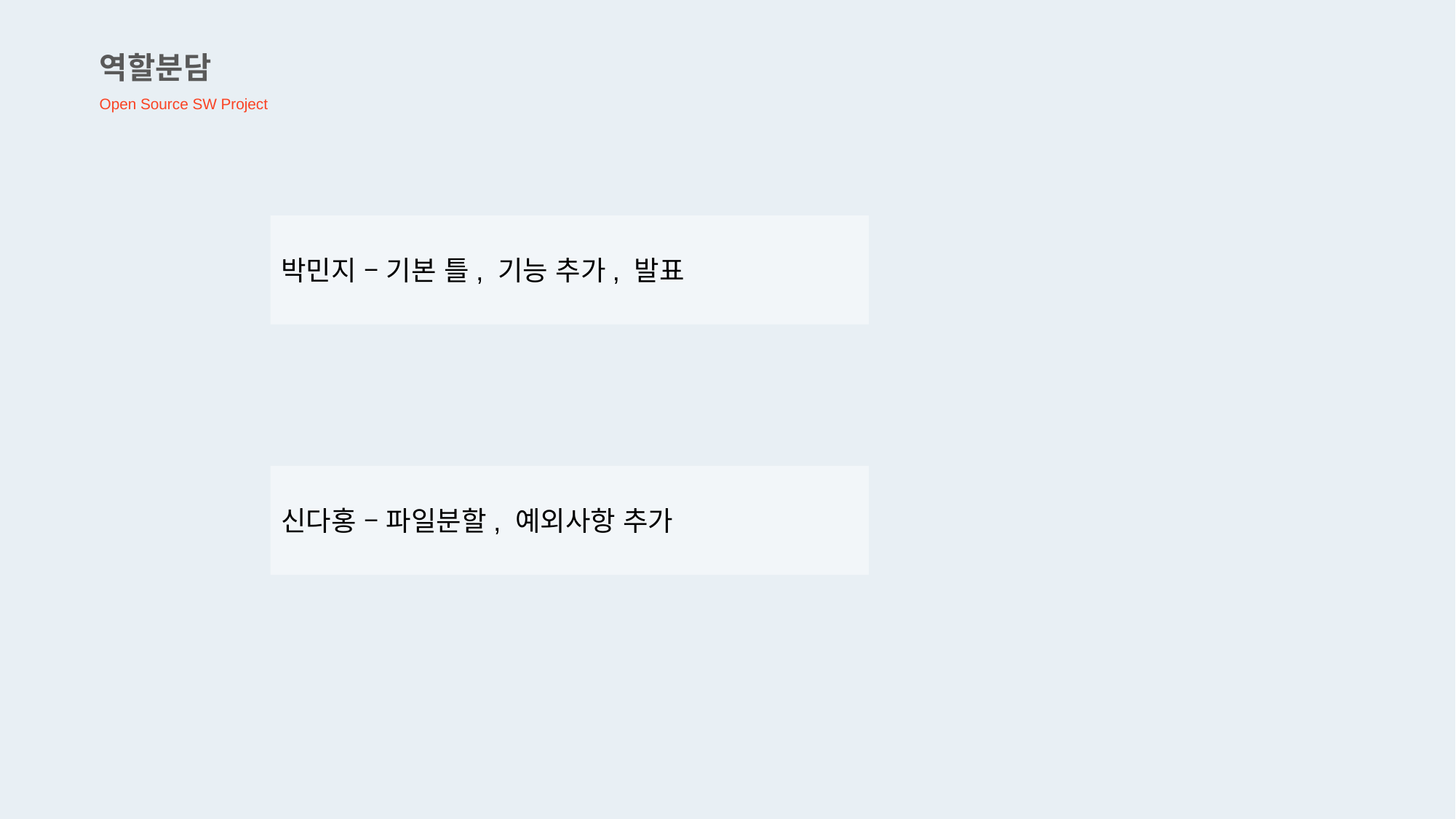

역할분담
Open Source SW Project

박민지 – 기본 틀, 기능 추가, 발표

신다홍 – 파일분할, 예외사항 추가